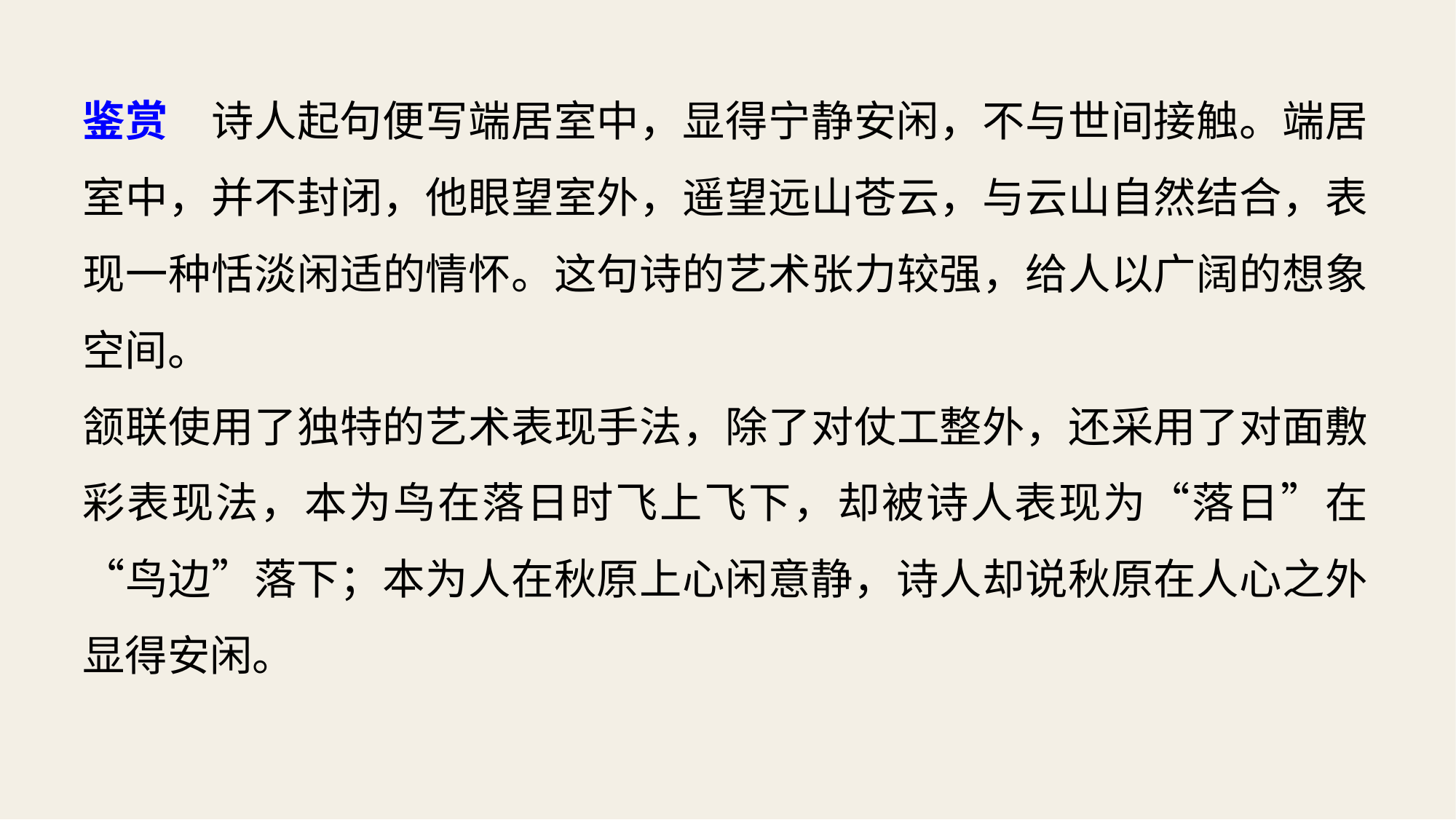

鉴赏　诗人起句便写端居室中，显得宁静安闲，不与世间接触。端居室中，并不封闭，他眼望室外，遥望远山苍云，与云山自然结合，表现一种恬淡闲适的情怀。这句诗的艺术张力较强，给人以广阔的想象空间。
颔联使用了独特的艺术表现手法，除了对仗工整外，还采用了对面敷彩表现法，本为鸟在落日时飞上飞下，却被诗人表现为“落日”在“鸟边”落下；本为人在秋原上心闲意静，诗人却说秋原在人心之外显得安闲。